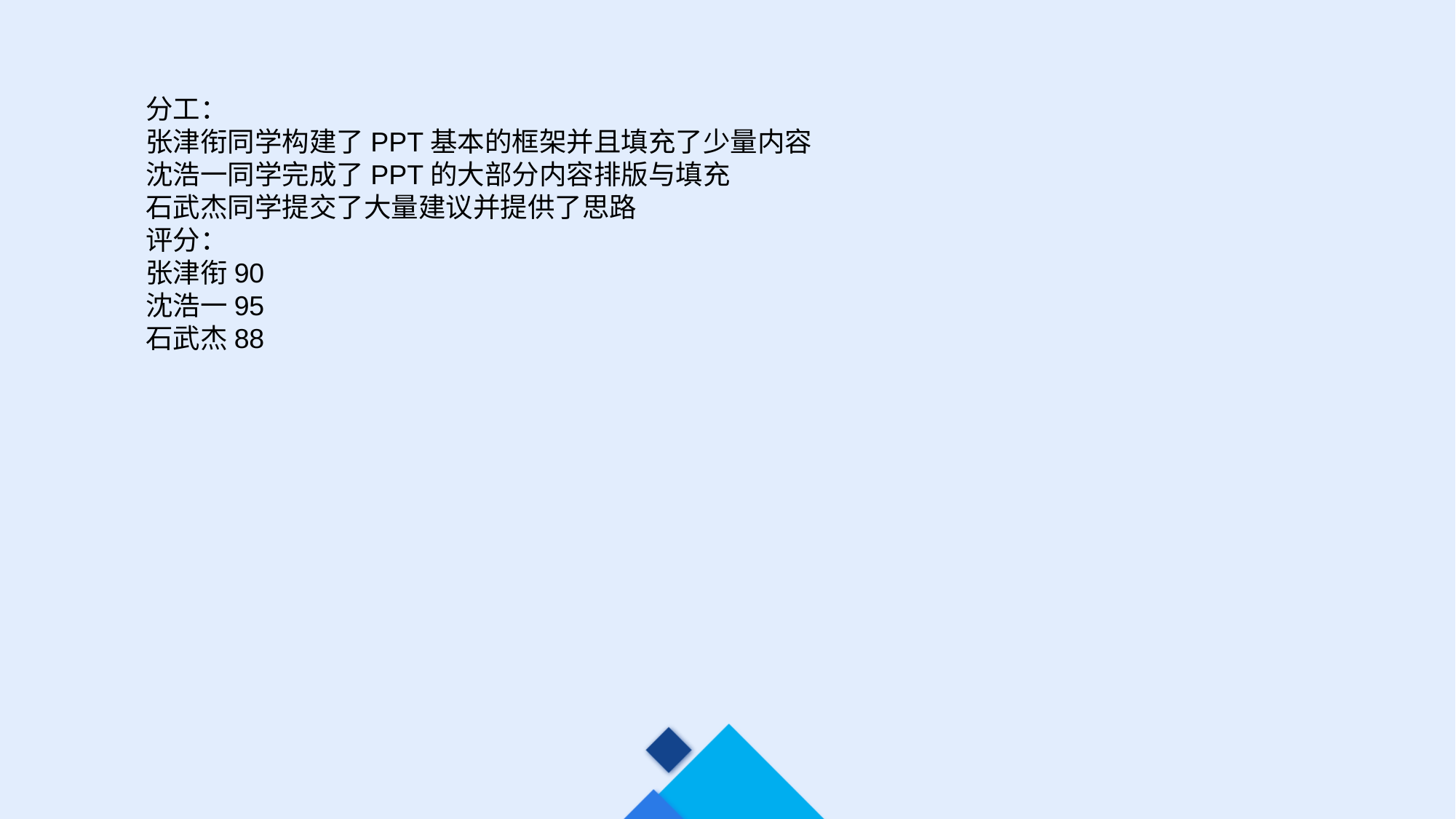

分工：
张津衔同学构建了PPT基本的框架并且填充了少量内容
沈浩一同学完成了PPT的大部分内容排版与填充
石武杰同学提交了大量建议并提供了思路
评分：
张津衔90
沈浩一95
石武杰88